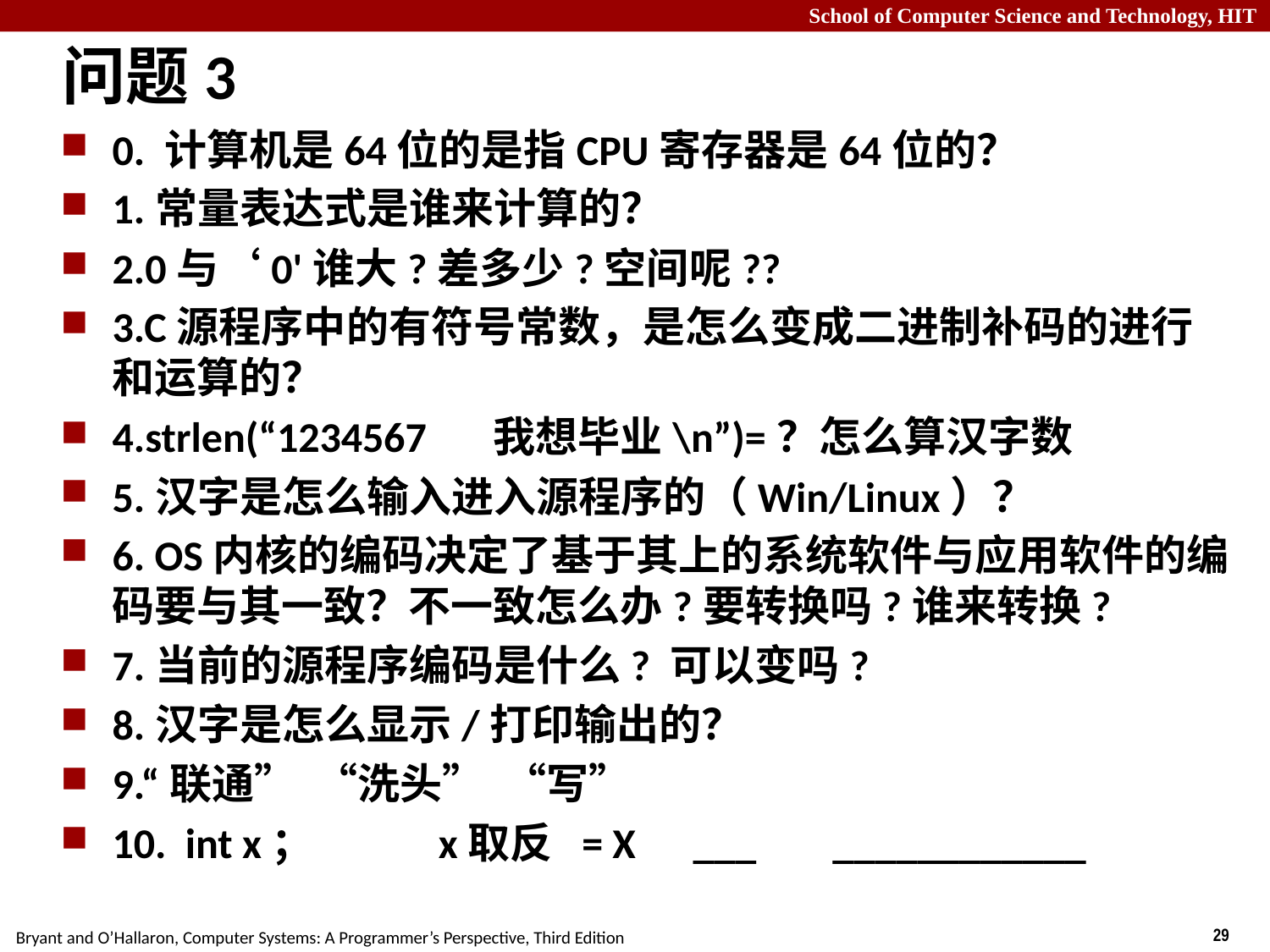

# 问题3
0. 计算机是64位的是指CPU寄存器是64位的？
1.常量表达式是谁来计算的？
2.0与‘0'谁大?差多少?空间呢??
3.C源程序中的有符号常数，是怎么变成二进制补码的进行和运算的？
4.strlen(“1234567	我想毕业\n”)=？怎么算汉字数
5.汉字是怎么输入进入源程序的（Win/Linux）？
6. OS内核的编码决定了基于其上的系统软件与应用软件的编码要与其一致？不一致怎么办?要转换吗?谁来转换?
7.当前的源程序编码是什么? 可以变吗?
8.汉字是怎么显示/打印输出的？
9.“联通”  “洗头”  “写”
10.  int x；            x取反  = X      ___        ____________